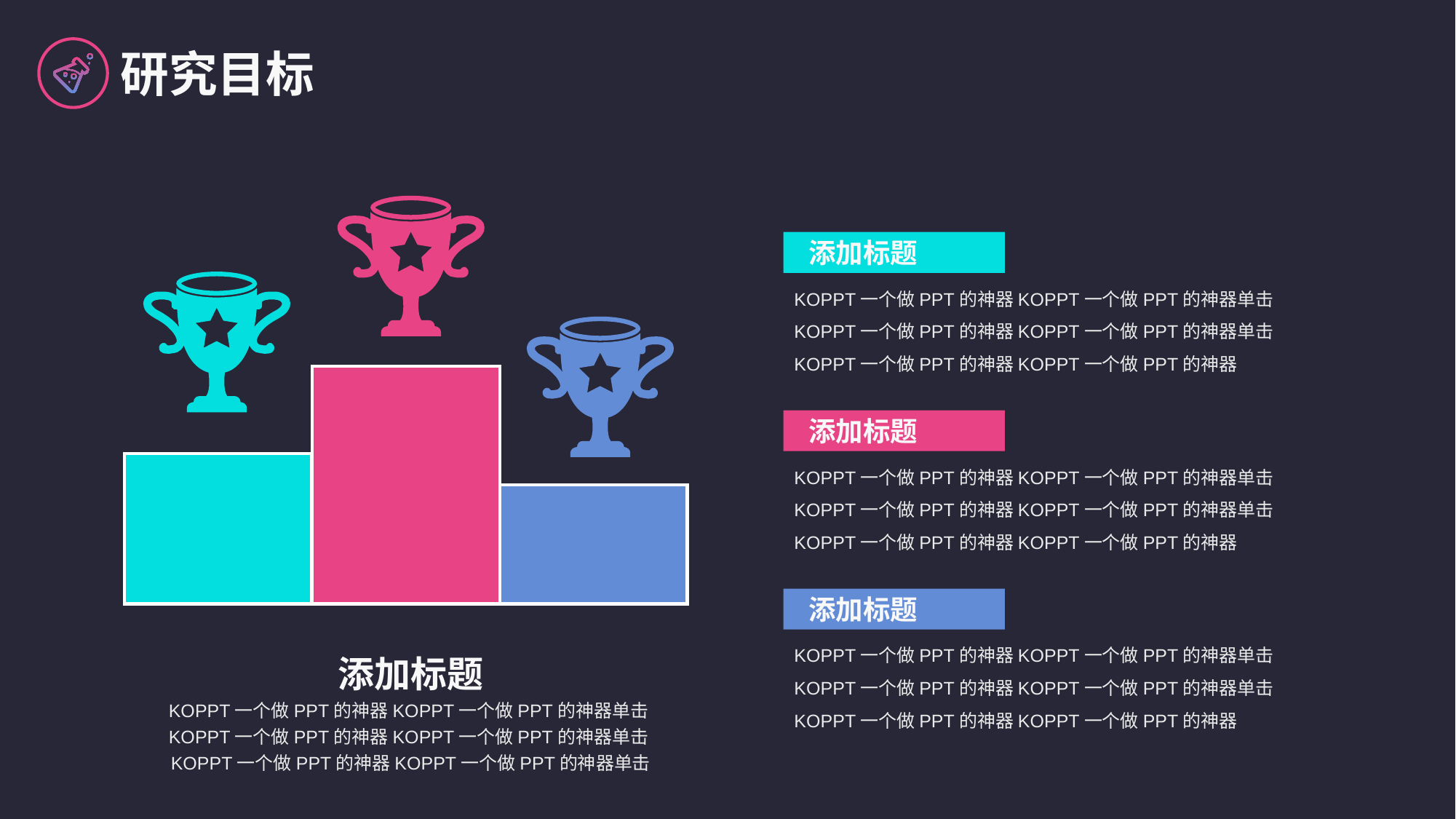

研究目标

添加标题
KOPPT一个做PPT的神器KOPPT一个做PPT的神器单击KOPPT一个做PPT的神器KOPPT一个做PPT的神器单击KOPPT一个做PPT的神器KOPPT一个做PPT的神器单击
   添加标题
KOPPT一个做PPT的神器KOPPT一个做PPT的神器单击KOPPT一个做PPT的神器KOPPT一个做PPT的神器单击KOPPT一个做PPT的神器KOPPT一个做PPT的神器
   添加标题
KOPPT一个做PPT的神器KOPPT一个做PPT的神器单击KOPPT一个做PPT的神器KOPPT一个做PPT的神器单击KOPPT一个做PPT的神器KOPPT一个做PPT的神器
   添加标题
KOPPT一个做PPT的神器KOPPT一个做PPT的神器单击KOPPT一个做PPT的神器KOPPT一个做PPT的神器单击KOPPT一个做PPT的神器KOPPT一个做PPT的神器